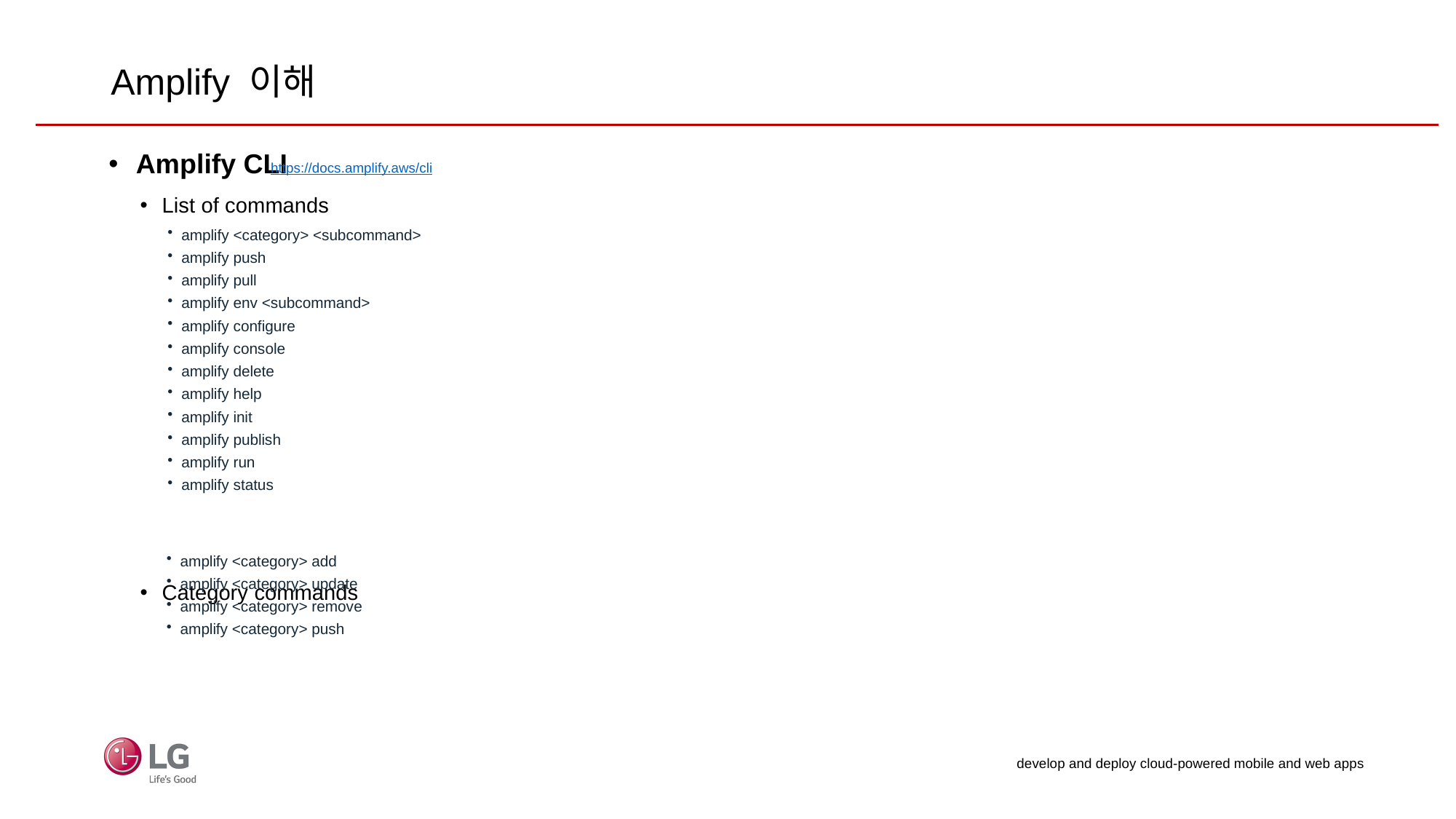

# Amplify 이해
Amplify CLI
List of commands

Category commands
https://docs.amplify.aws/cli

  amplify <category> <subcommand>
  amplify push
  amplify pull
  amplify env <subcommand>
  amplify configure
  amplify console
  amplify delete
  amplify help
  amplify init
  amplify publish
  amplify run
  amplify status

  amplify <category> add
  amplify <category> update
  amplify <category> remove
  amplify <category> push